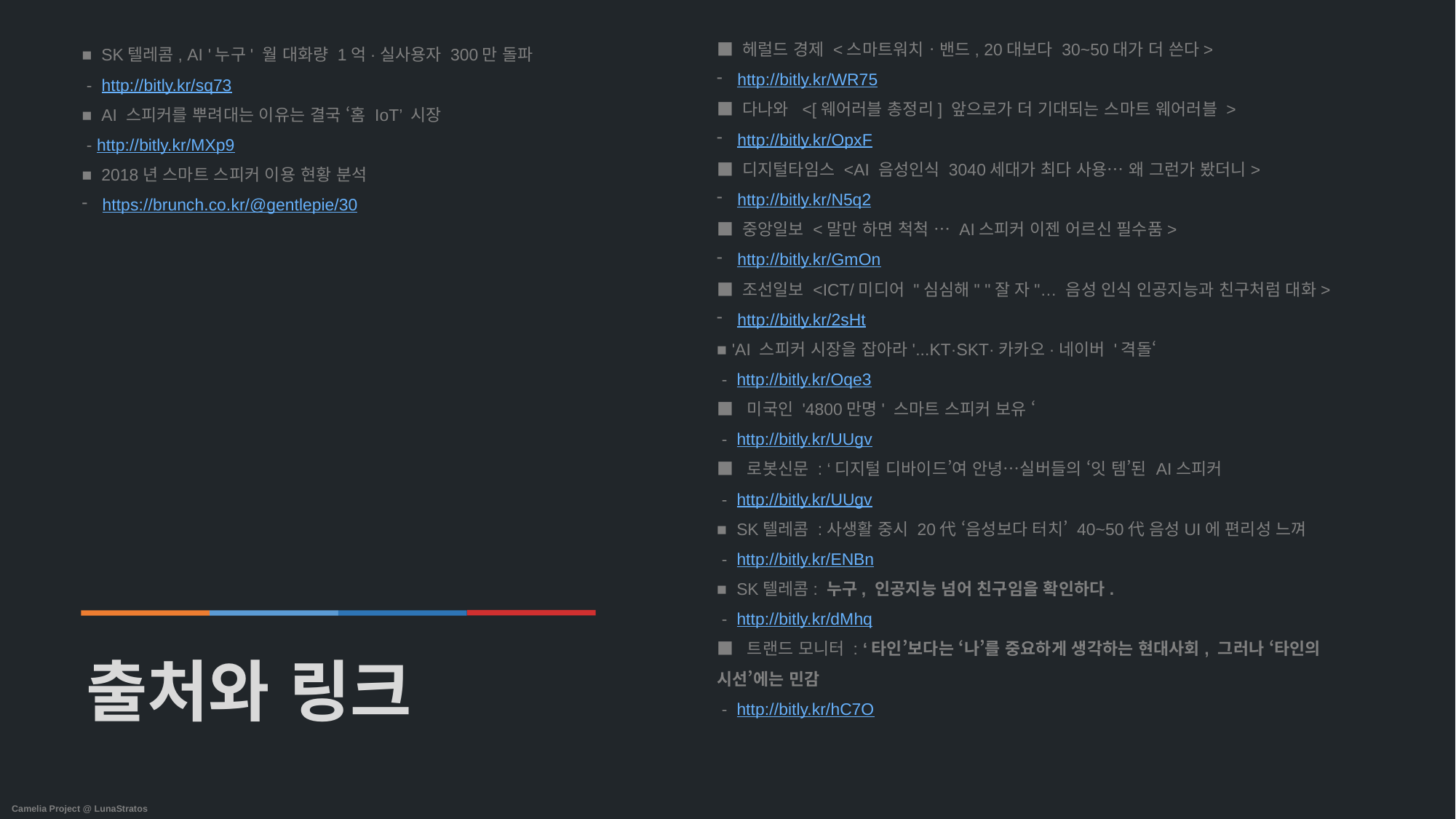

■ 헤럴드 경제 <스마트워치ㆍ밴드, 20대보다 30~50대가 더 쓴다>
http://bitly.kr/WR75
■ 다나와  <[웨어러블 총정리] 앞으로가 더 기대되는 스마트 웨어러블 >
http://bitly.kr/OpxF
■ 디지털타임스 <AI 음성인식 3040세대가 최다 사용… 왜 그런가 봤더니>
http://bitly.kr/N5q2
■ 중앙일보 <말만 하면 척척 … AI스피커 이젠 어르신 필수품>
http://bitly.kr/GmOn
■ 조선일보 <ICT/미디어 "심심해" "잘 자"… 음성 인식 인공지능과 친구처럼 대화>
http://bitly.kr/2sHt
■ 'AI 스피커 시장을 잡아라'...KT·SKT·카카오·네이버 '격돌‘
 -  http://bitly.kr/Oqe3
■  미국인 '4800만명' 스마트 스피커 보유 ‘
 -  http://bitly.kr/UUgv
■  로봇신문 : ‘디지털 디바이드’여 안녕…실버들의 ‘잇 템’된 AI스피커
 -  http://bitly.kr/UUgv
■  SK텔레콤 :사생활 중시 20代 ‘음성보다 터치’ 40~50代 음성UI에 편리성 느껴
 -  http://bitly.kr/ENBn
■  SK텔레콤: 누구, 인공지능 넘어 친구임을 확인하다.
 -  http://bitly.kr/dMhq
■  트랜드 모니터 : ‘타인’보다는 ‘나’를 중요하게 생각하는 현대사회, 그러나 ‘타인의 시선’에는 민감
 -  http://bitly.kr/hC7O

■  SK텔레콤, AI '누구' 월 대화량 1억·실사용자 300만 돌파
 -  http://bitly.kr/sq73
■  AI 스피커를 뿌려대는 이유는 결국 ‘홈 IoT’ 시장
 - http://bitly.kr/MXp9
■  2018년 스마트 스피커 이용 현황 분석
https://brunch.co.kr/@gentlepie/30

출처와 링크
Camelia Project @ LunaStratos